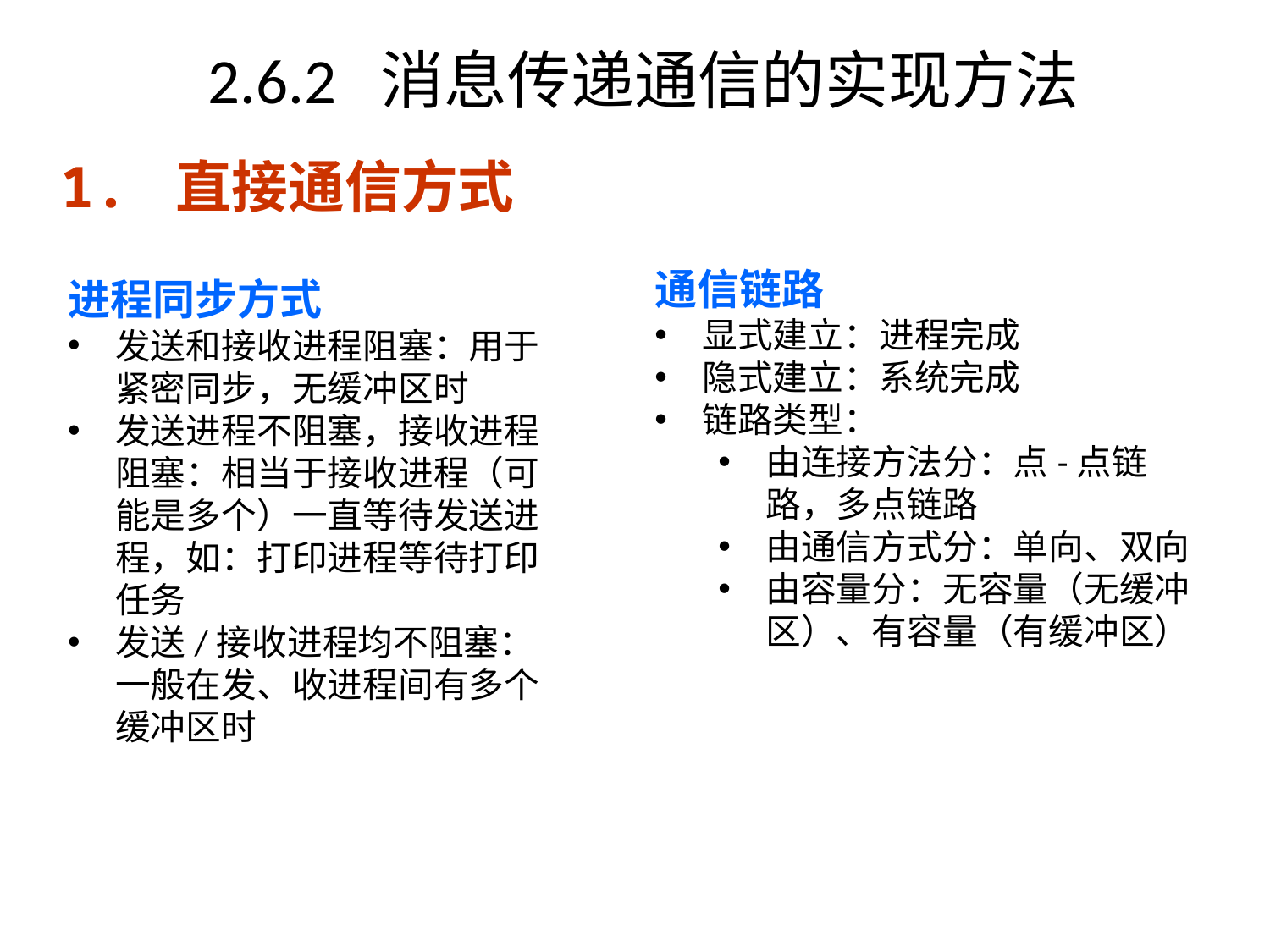

# 2.6.2  消息传递通信的实现方法
1. 直接通信方式

进程同步方式
发送和接收进程阻塞：用于紧密同步，无缓冲区时
发送进程不阻塞，接收进程阻塞：相当于接收进程（可能是多个）一直等待发送进程，如：打印进程等待打印任务
发送/接收进程均不阻塞：一般在发、收进程间有多个缓冲区时

通信链路
显式建立：进程完成
隐式建立：系统完成
链路类型：
由连接方法分：点-点链路，多点链路
由通信方式分：单向、双向
由容量分：无容量（无缓冲区）、有容量（有缓冲区）